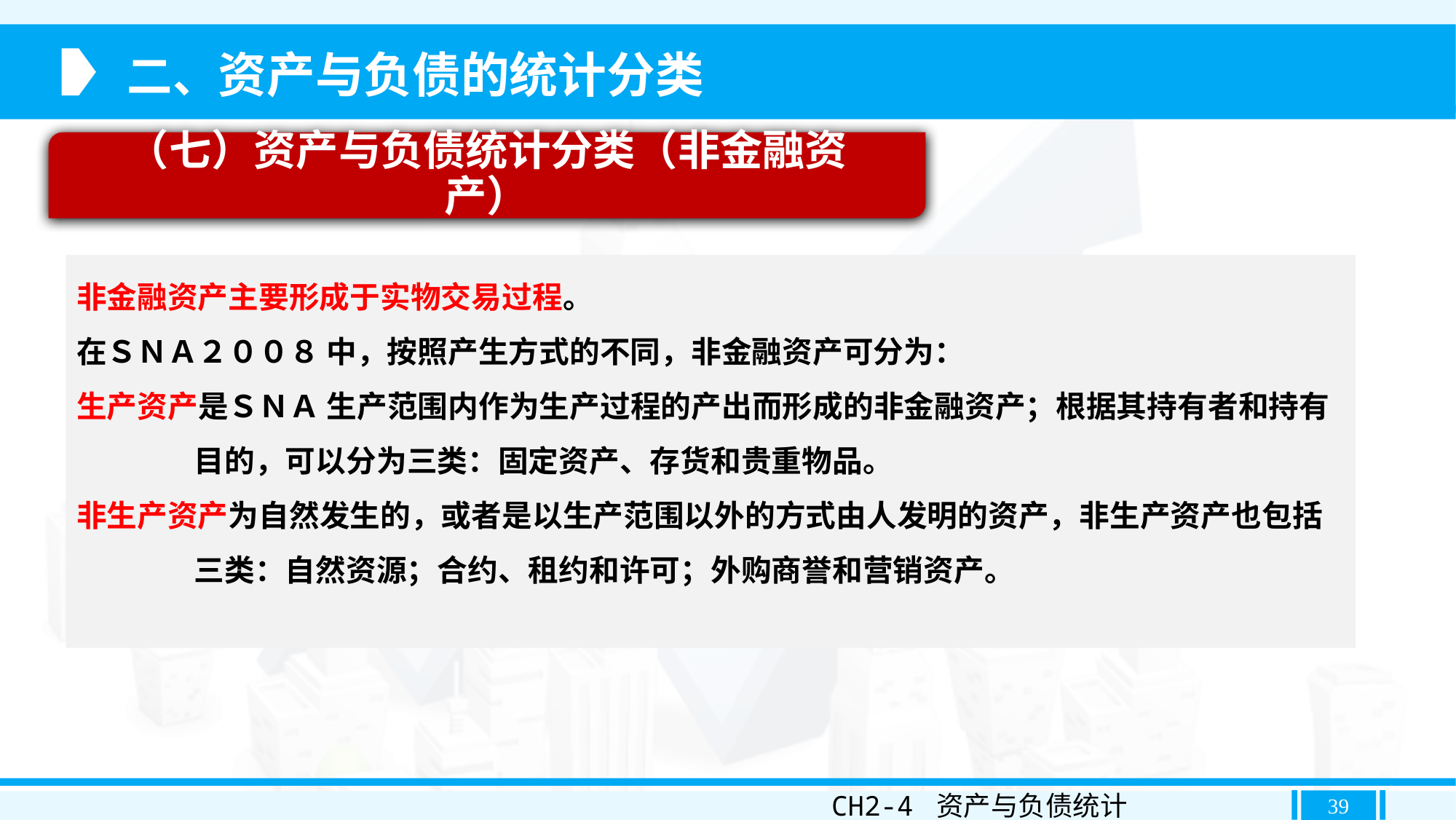

二、资产与负债的统计分类

（七）资产与负债统计分类（非金融资产）
非金融资产主要形成于实物交易过程。
在ＳＮＡ２００８ 中，按照产生方式的不同，非金融资产可分为：
生产资产是ＳＮＡ 生产范围内作为生产过程的产出而形成的非金融资产；根据其持有者和持有目的，可以分为三类：固定资产、存货和贵重物品。
非生产资产为自然发生的，或者是以生产范围以外的方式由人发明的资产，非生产资产也包括三类：自然资源；合约、租约和许可；外购商誉和营销资产。

CH2-4 资产与负债统计
39